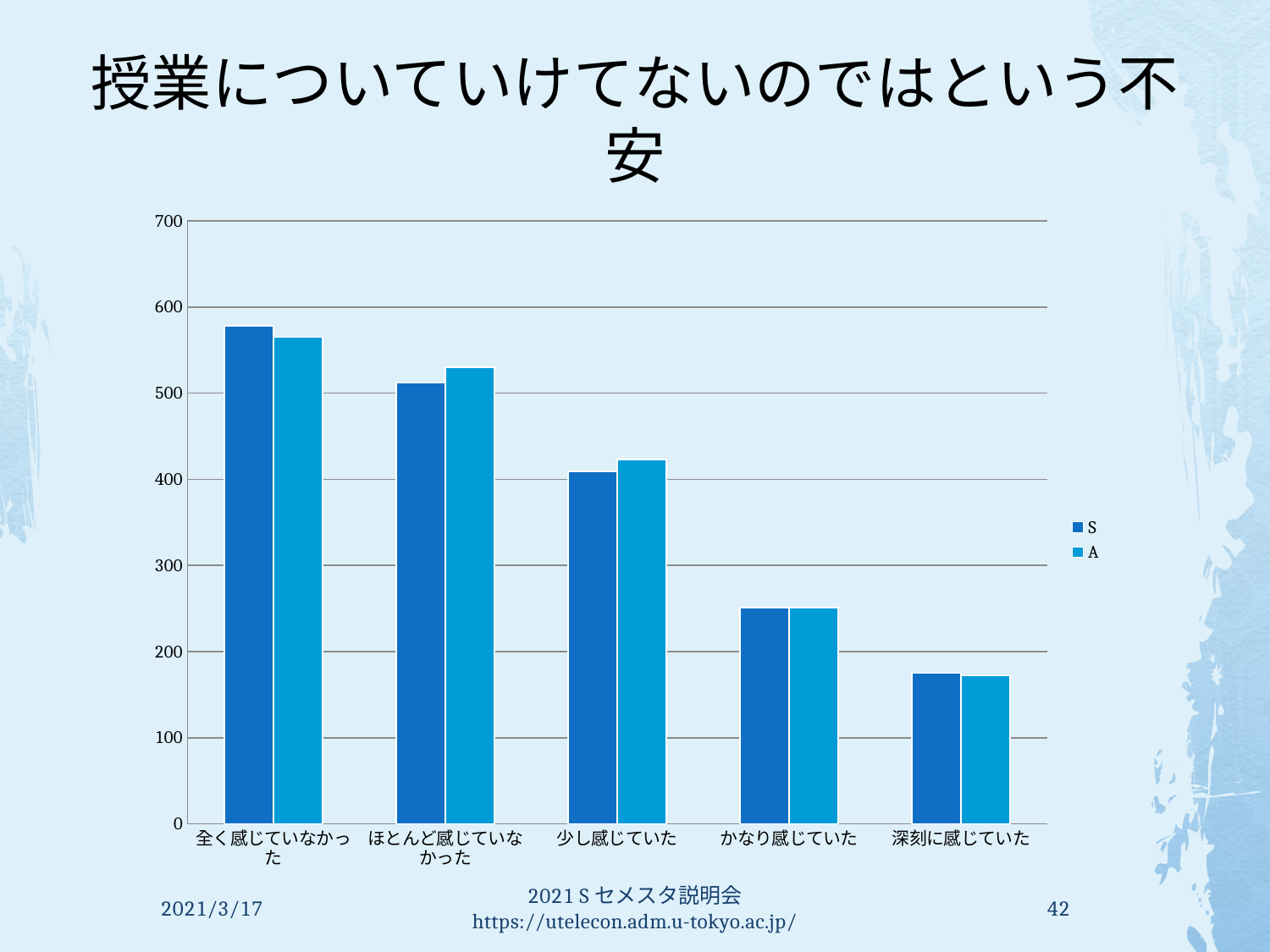

# 授業についていけてないのではという不安

### Chart

| Category | S | A |
|---|---|---|
| 全く感じていなかった | 578.0 | 565.0 |
| ほとんど感じていなかった | 512.0 | 530.0 |
| 少し感じていた | 409.0 | 423.0 |
| かなり感じていた | 251.0 | 251.0 |
| 深刻に感じていた | 175.0 | 172.0 |
2021/3/17
2021 Sセメスタ説明会 https://utelecon.adm.u-tokyo.ac.jp/
42